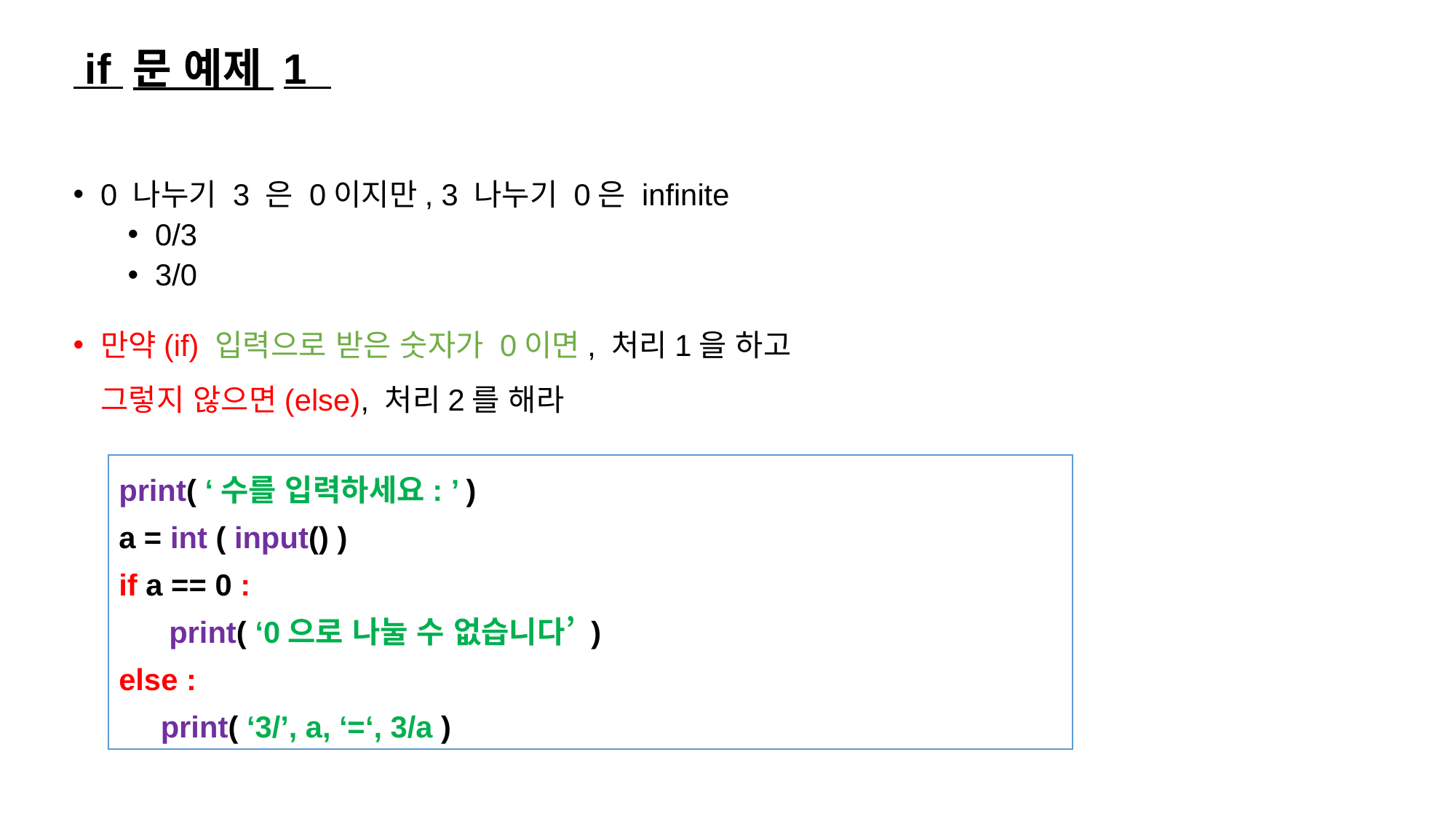

# if 문 예제 1

0 나누기 3 은 0이지만, 3 나누기 0은 infinite
0/3
3/0
만약(if) 입력으로 받은 숫자가 0이면, 처리1을 하고
그렇지 않으면(else), 처리2를 해라

print( ‘수를 입력하세요: ’ )
a = int ( input() )
if a == 0 :
      print( ‘0으로 나눌 수 없습니다’ )
else :
     print( ‘3/’, a, ‘=‘, 3/a )